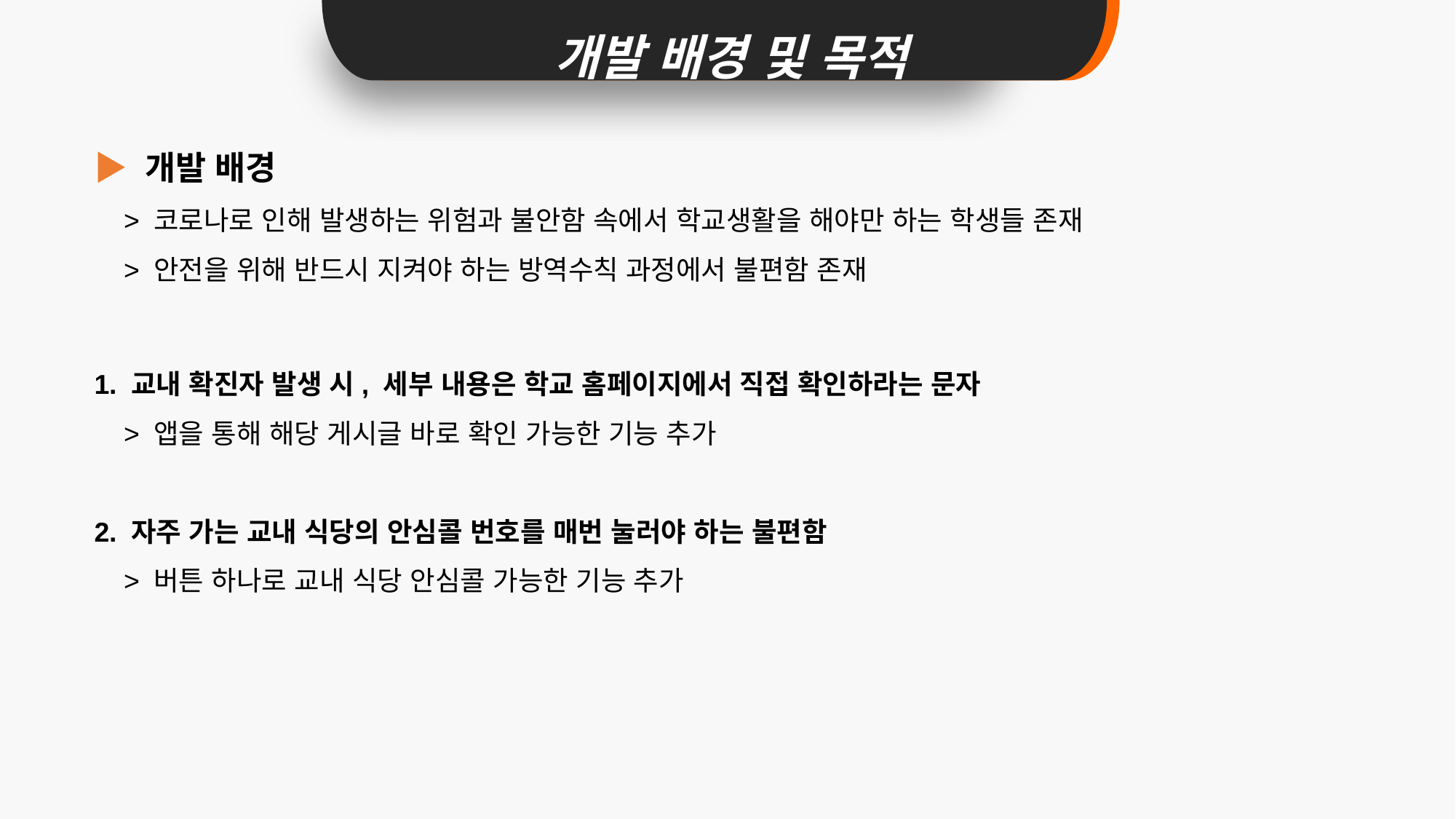

개발 배경 및 목적

# ▶ 개발 배경 > 코로나로 인해 발생하는 위험과 불안함 속에서 학교생활을 해야만 하는 학생들 존재 > 안전을 위해 반드시 지켜야 하는 방역수칙 과정에서 불편함 존재 1. 교내 확진자 발생 시, 세부 내용은 학교 홈페이지에서 직접 확인하라는 문자 > 앱을 통해 해당 게시글 바로 확인 가능한 기능 추가 2. 자주 가는 교내 식당의 안심콜 번호를 매번 눌러야 하는 불편함 > 버튼 하나로 교내 식당 안심콜 가능한 기능 추가